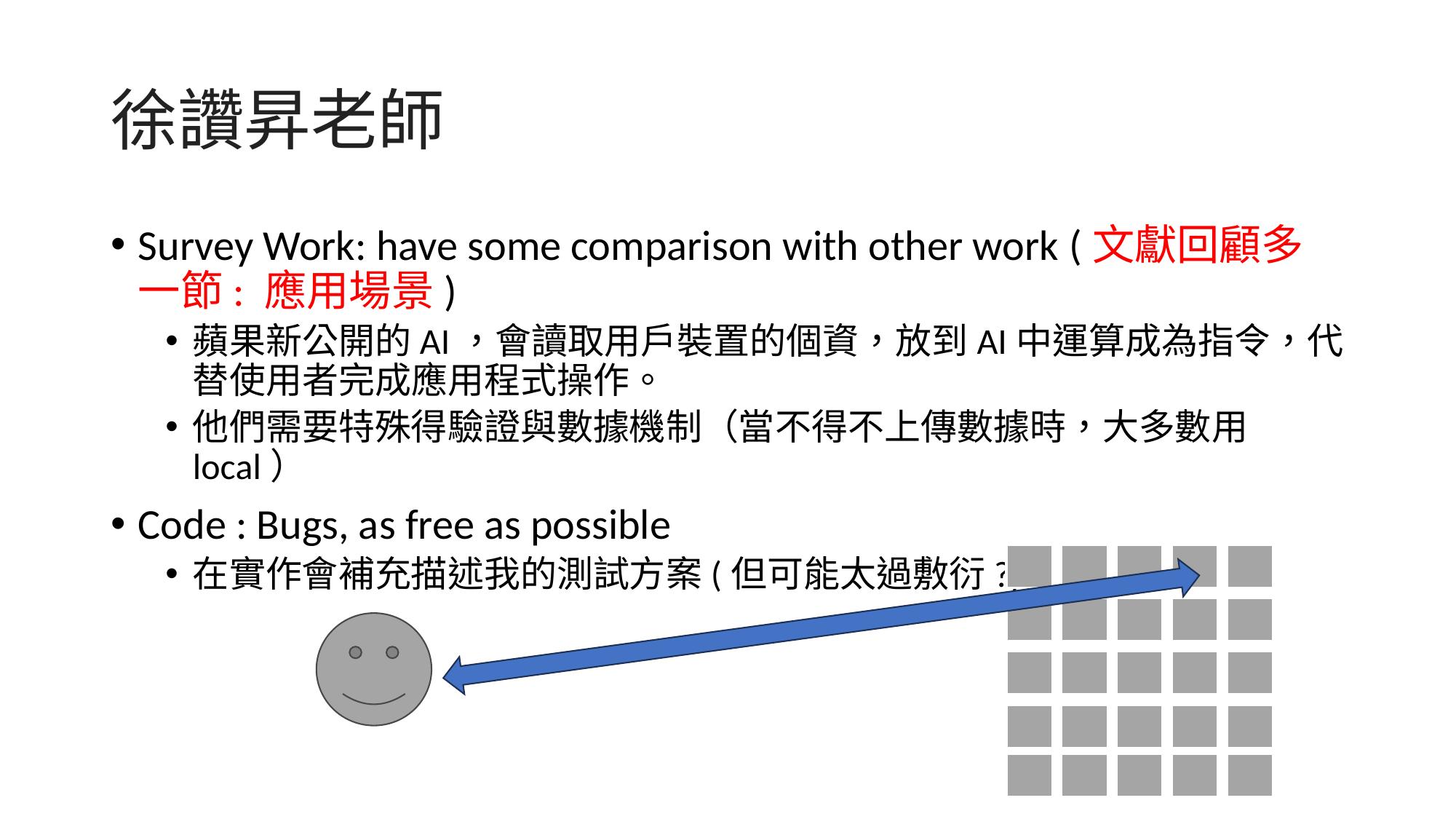

# 徐讚昇老師
Survey Work: have some comparison with other work (文獻回顧多一節: 應用場景)
蘋果新公開的AI，會讀取用戶裝置的個資，放到AI中運算成為指令，代替使用者完成應用程式操作。
他們需要特殊得驗證與數據機制（當不得不上傳數據時，大多數用local）
Code : Bugs, as free as possible
在實作會補充描述我的測試方案(但可能太過敷衍?)